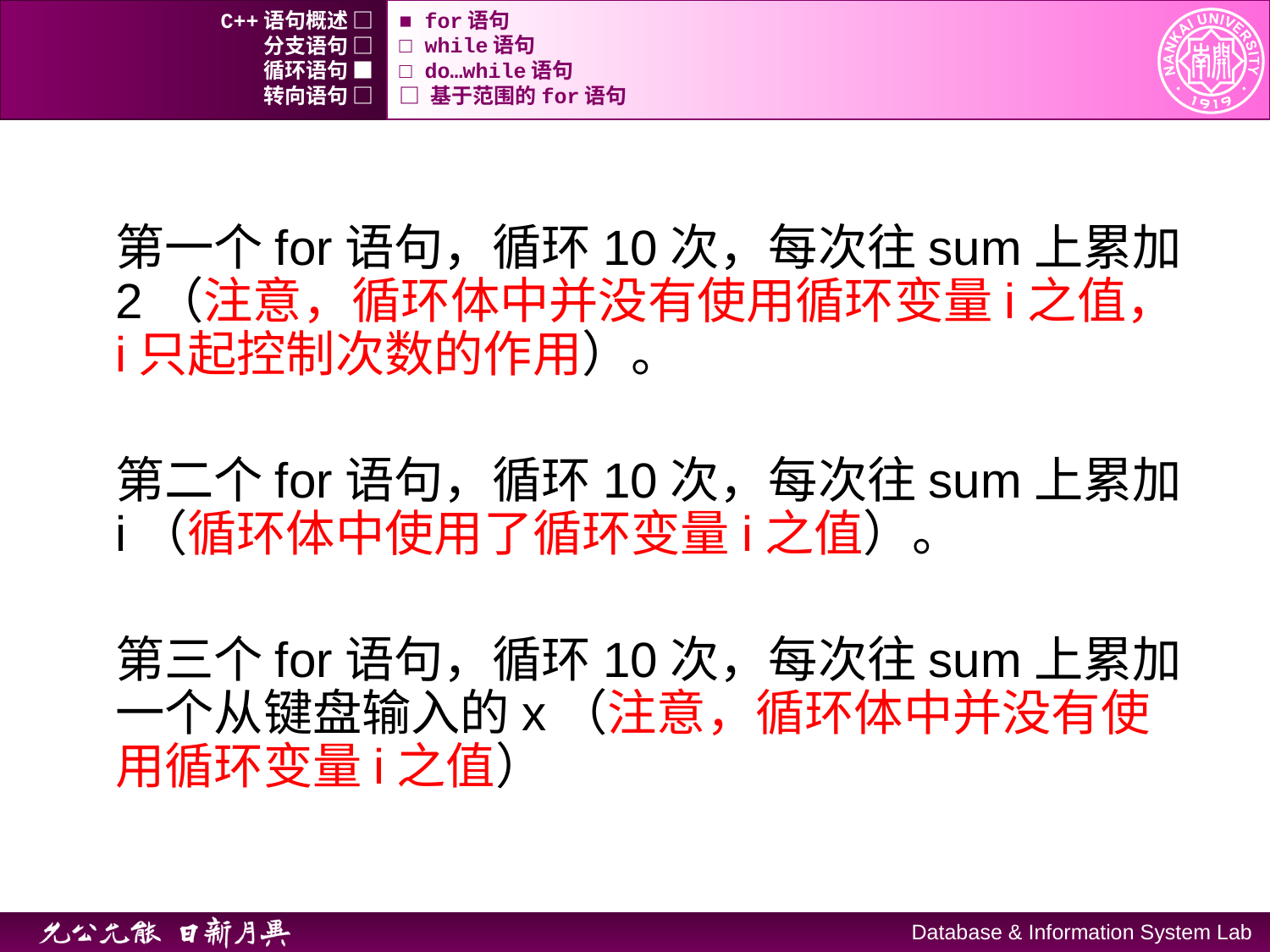

C++语句概述 □
■ for语句
分支语句 □
□ while语句
循环语句 ■
□ do…while语句
转向语句 □
□ 基于范围的for语句
第一个for语句，循环10次，每次往sum上累加2（注意，循环体中并没有使用循环变量i之值，i只起控制次数的作用）。

第二个for语句，循环10次，每次往sum上累加i（循环体中使用了循环变量i之值）。

第三个for语句，循环10次，每次往sum上累加一个从键盘输入的x（注意，循环体中并没有使用循环变量i之值）